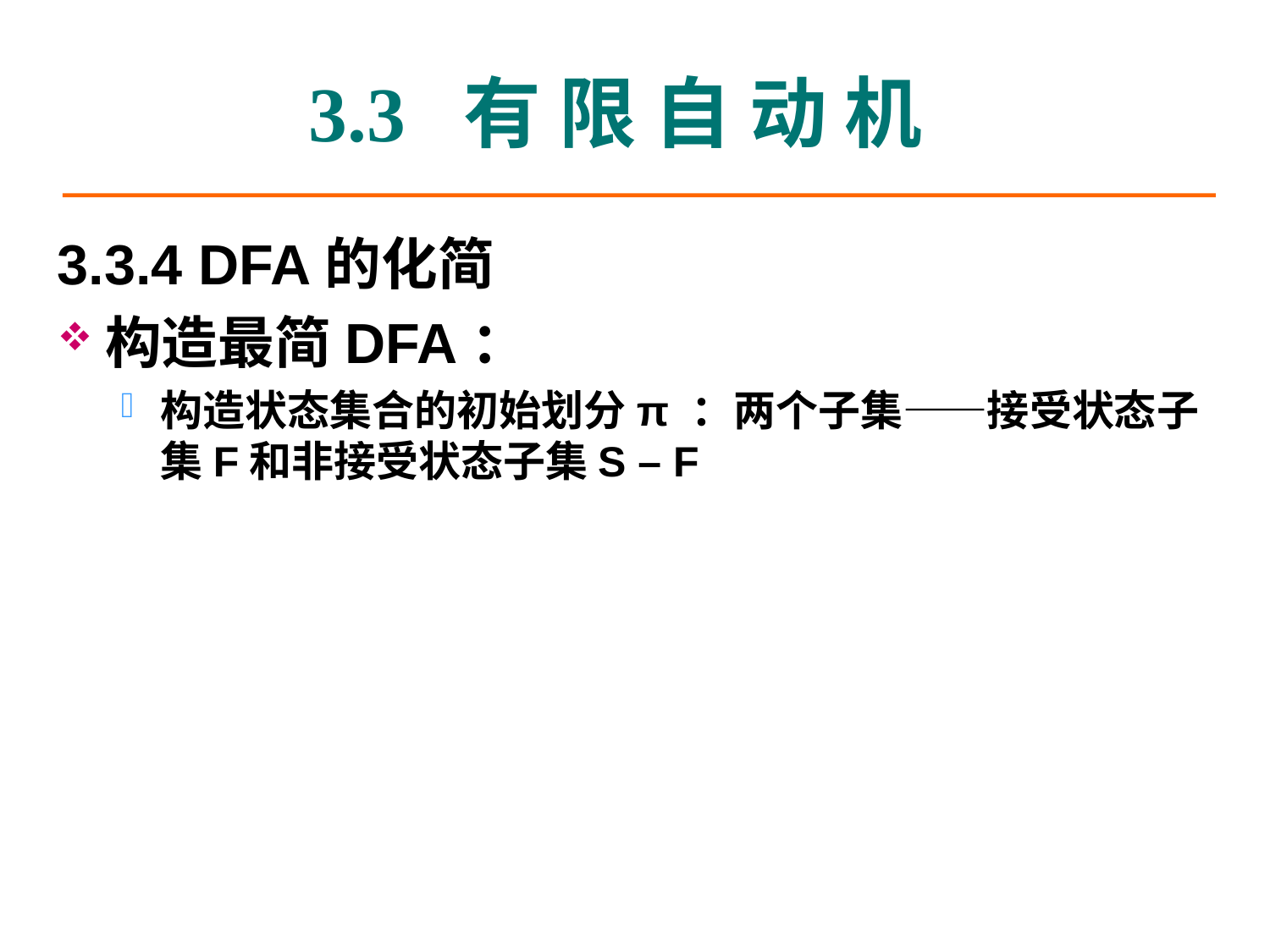

3.3  有 限 自 动 机
3.3.4 DFA的化简
构造最简DFA：
构造状态集合的初始划分π ：两个子集——接受状态子集F和非接受状态子集S – F